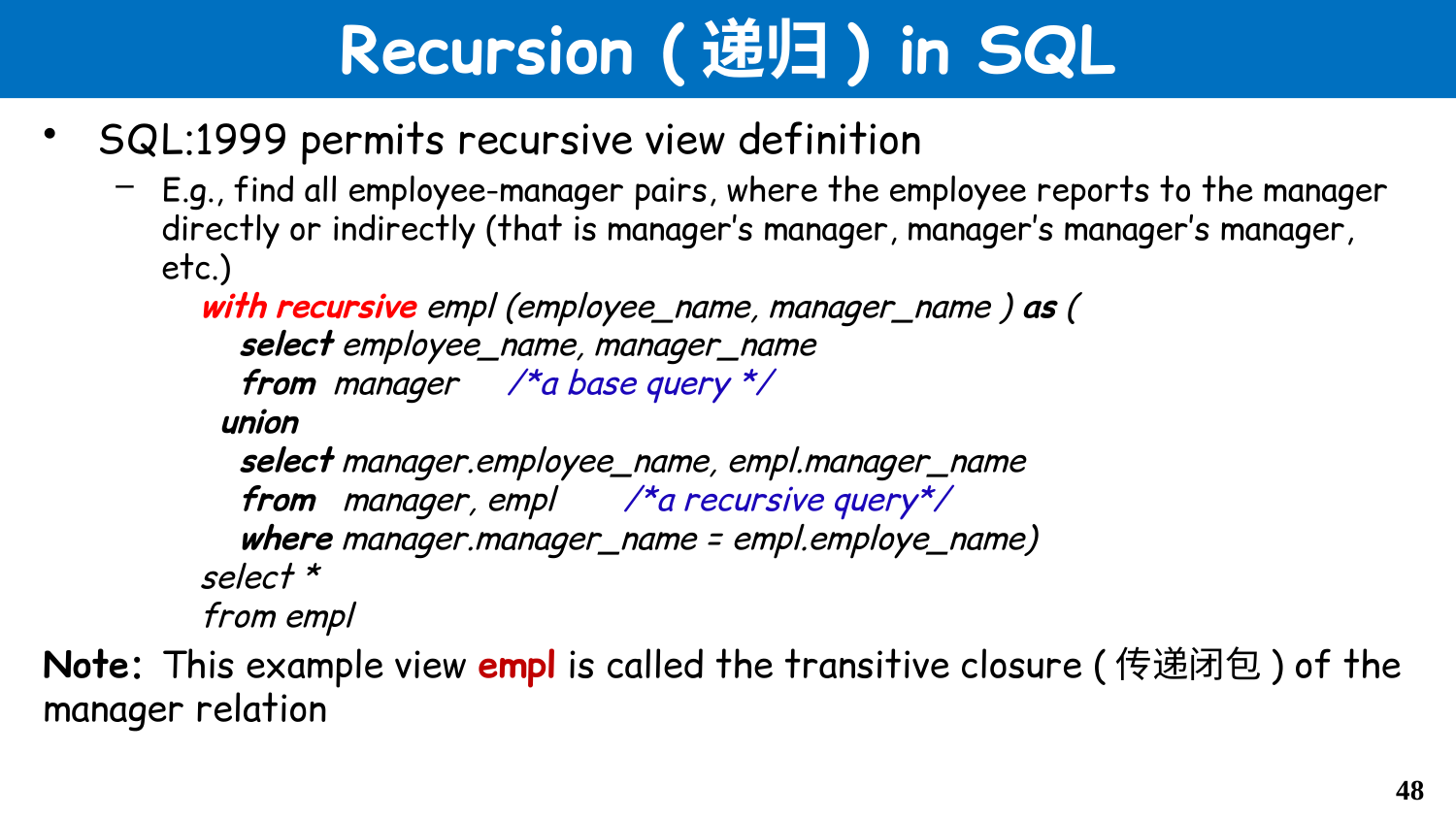

# Recursion (递归) in SQL
SQL:1999 permits recursive view definition
E.g., find all employee-manager pairs, where the employee reports to the manager directly or indirectly (that is manager’s manager, manager’s manager’s manager, etc.)
    with recursive empl (employee_name, manager_name ) as (
        select employee_name, manager_name
        from  manager     /*a base query */
      union
        select manager.employee_name, empl.manager_name
        from   manager, empl       /*a recursive query*/
        where manager.manager_name = empl.employe_name)
    select *
    from empl
Note: This example view empl is called the transitive closure (传递闭包) of the manager relation